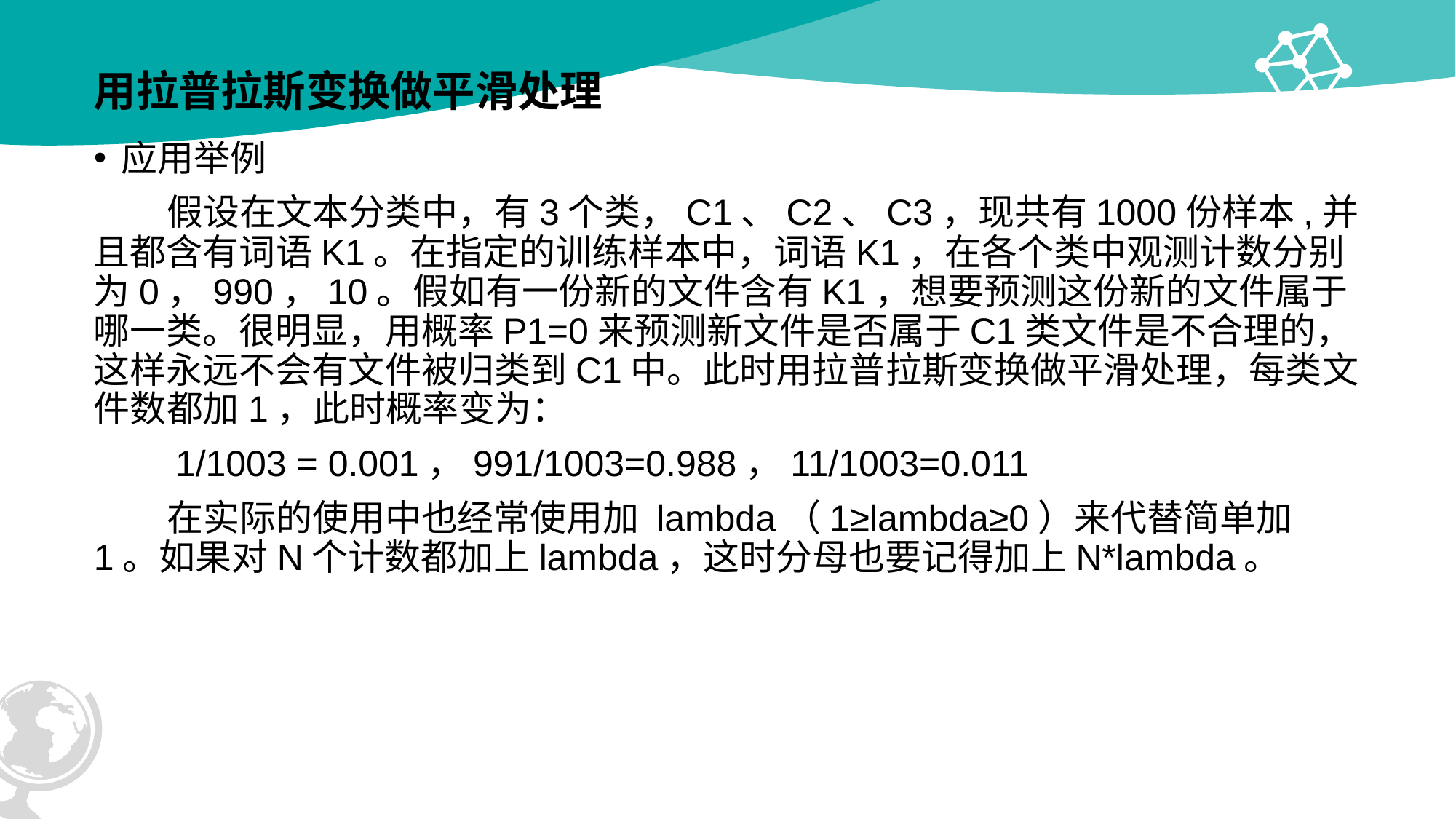

# 用拉普拉斯变换做平滑处理
应用举例
　　假设在文本分类中，有3个类，C1、C2、C3，现共有1000份样本,并且都含有词语K1。在指定的训练样本中，词语K1，在各个类中观测计数分别为0，990，10。假如有一份新的文件含有K1，想要预测这份新的文件属于哪一类。很明显，用概率P1=0来预测新文件是否属于C1类文件是不合理的，这样永远不会有文件被归类到C1中。此时用拉普拉斯变换做平滑处理，每类文件数都加1，此时概率变为：
　　1/1003 = 0.001，991/1003=0.988，11/1003=0.011
　　在实际的使用中也经常使用加 lambda（1≥lambda≥0）来代替简单加1。如果对N个计数都加上lambda，这时分母也要记得加上N*lambda。

8